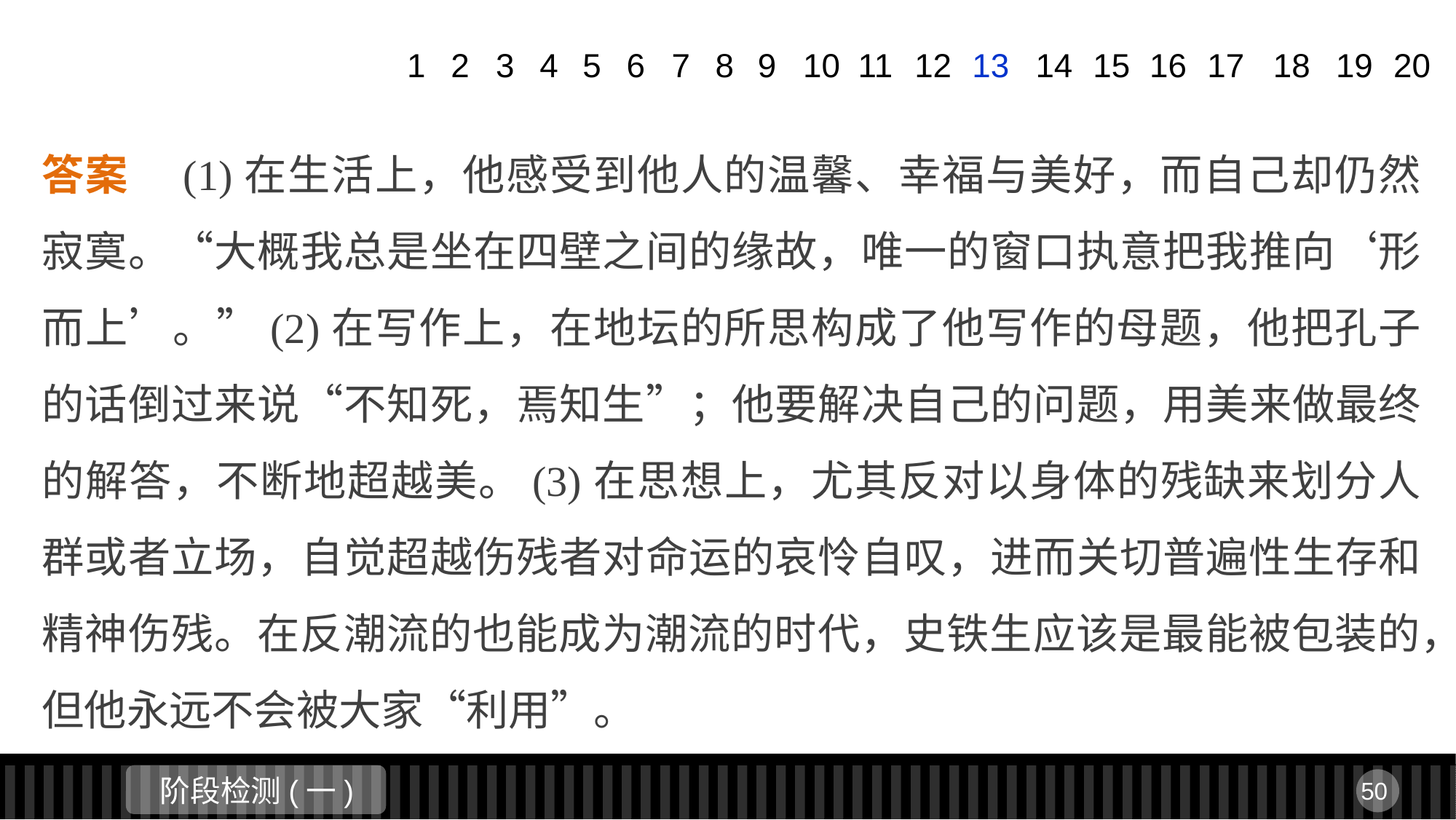

1
2
3
4
5
6
7
8
9
11
12
13
14
15
16
17
18
19
20
10
答案　(1)在生活上，他感受到他人的温馨、幸福与美好，而自己却仍然寂寞。“大概我总是坐在四壁之间的缘故，唯一的窗口执意把我推向‘形而上’。”(2)在写作上，在地坛的所思构成了他写作的母题，他把孔子的话倒过来说“不知死，焉知生”；他要解决自己的问题，用美来做最终的解答，不断地超越美。(3)在思想上，尤其反对以身体的残缺来划分人群或者立场，自觉超越伤残者对命运的哀怜自叹，进而关切普遍性生存和精神伤残。在反潮流的也能成为潮流的时代，史铁生应该是最能被包装的，但他永远不会被大家“利用”。